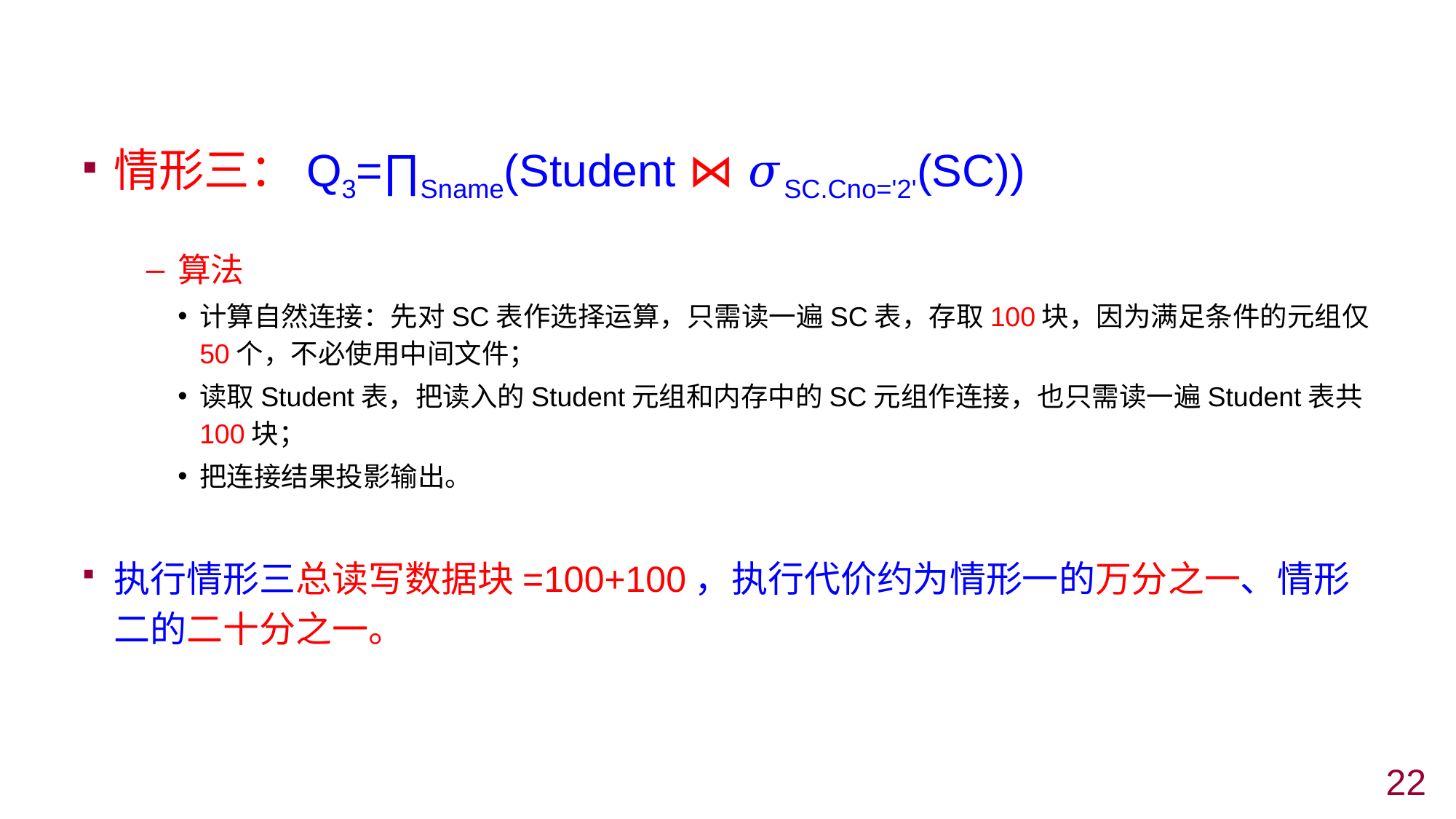

#
情形三：Q3=∏Sname(Student ⋈ 𝜎SC.Cno='2'(SC))

算法
计算自然连接：先对SC表作选择运算，只需读一遍SC表，存取100块，因为满足条件的元组仅50个，不必使用中间文件；
读取Student表，把读入的Student元组和内存中的SC元组作连接，也只需读一遍Student表共100块；
把连接结果投影输出。

执行情形三总读写数据块=100+100，执行代价约为情形一的万分之一、情形二的二十分之一。
22